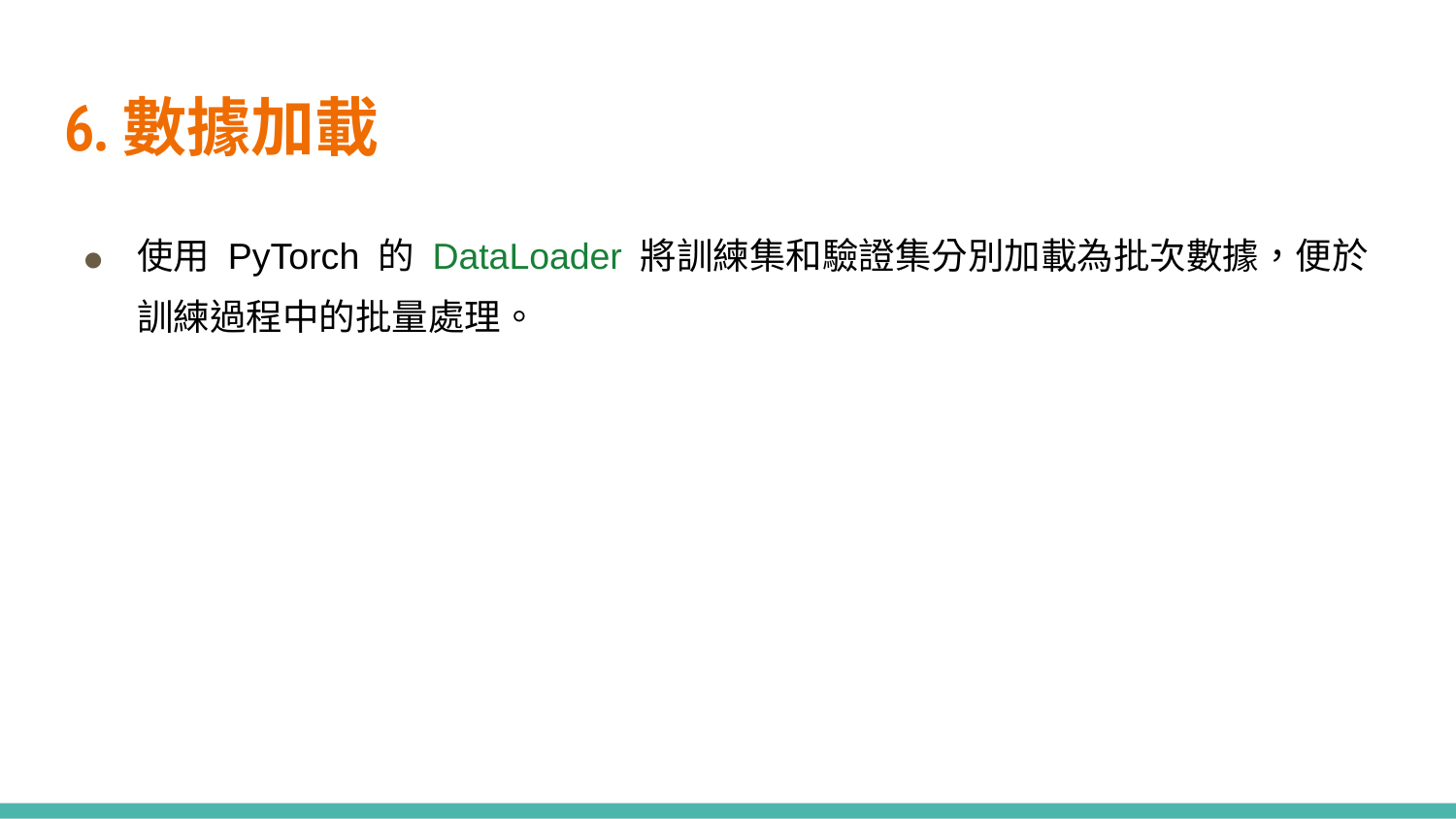

# 6.數據加載
使用 PyTorch 的 DataLoader 將訓練集和驗證集分別加載為批次數據，便於訓練過程中的批量處理。